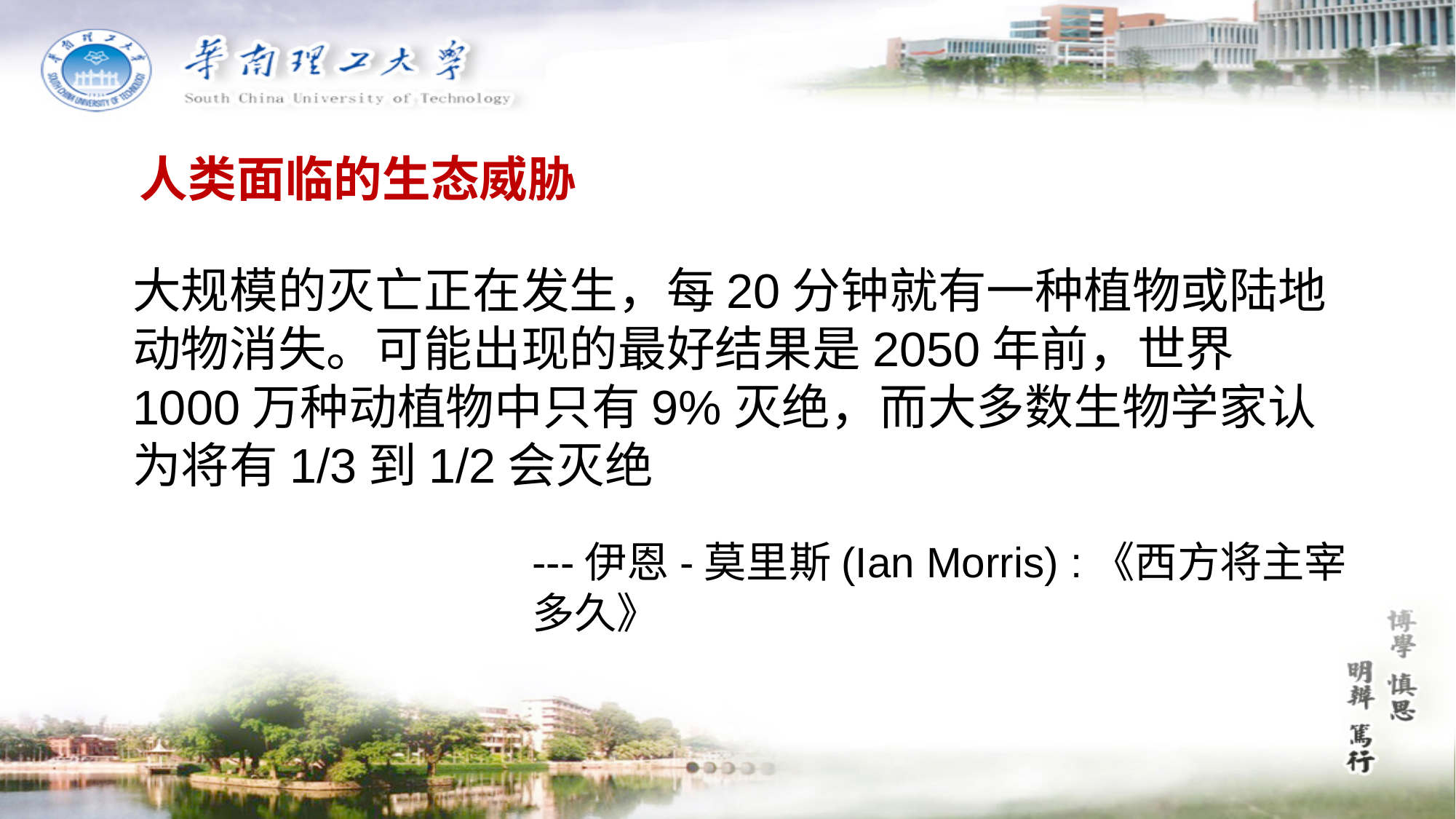

人类面临的生态威胁
大规模的灭亡正在发生，每20分钟就有一种植物或陆地动物消失。可能出现的最好结果是2050年前，世界1000万种动植物中只有9%灭绝，而大多数生物学家认为将有1/3到1/2会灭绝

---伊恩-莫里斯(Ian Morris) :《西方将主宰多久》